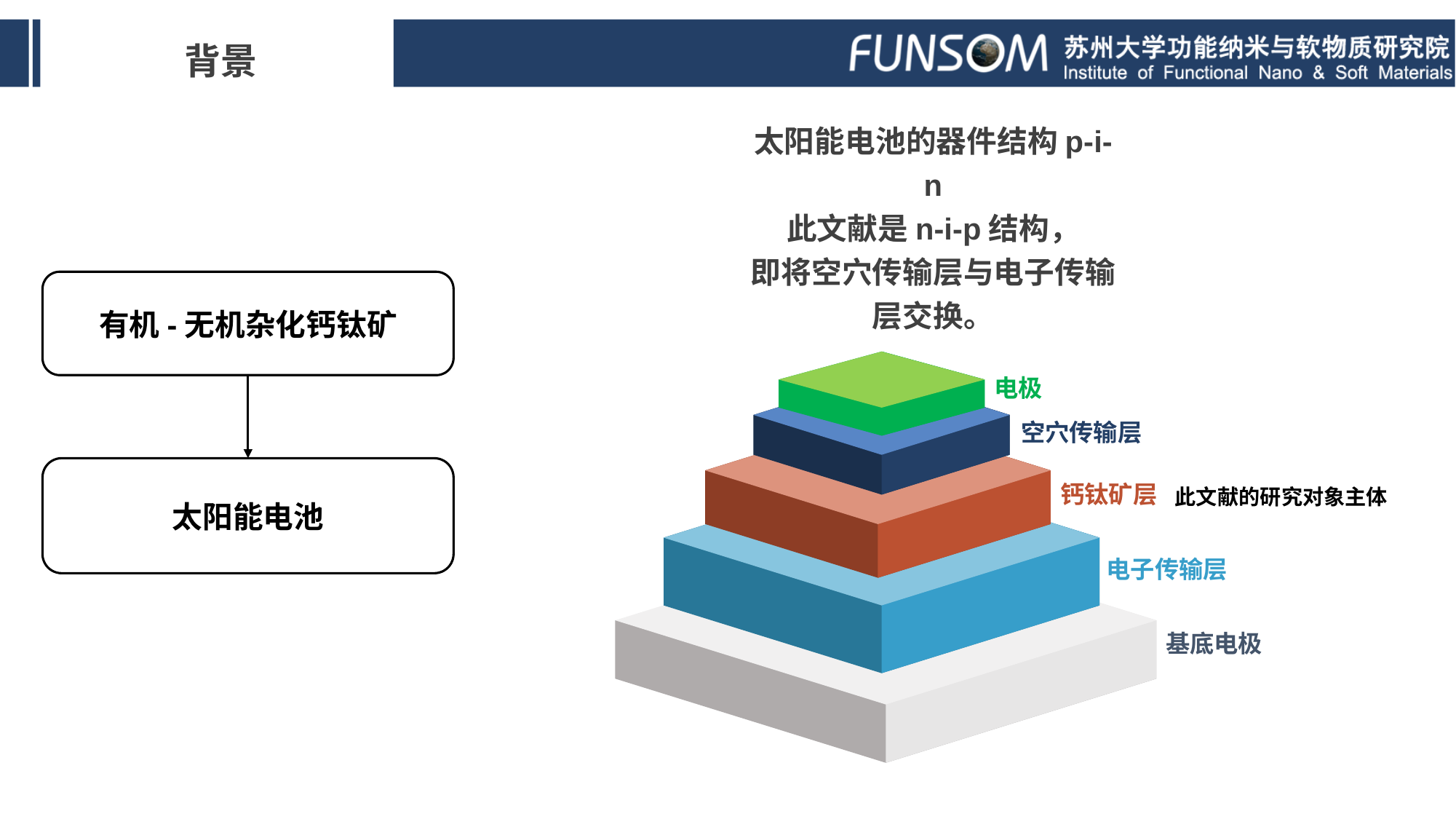

背景
太阳能电池的器件结构p-i-n
此文献是n-i-p结构，
即将空穴传输层与电子传输层交换。
有机-无机杂化钙钛矿
太阳能电池

电极

空穴传输层

此文献的研究对象主体
钙钛矿层

电子传输层
基底电极